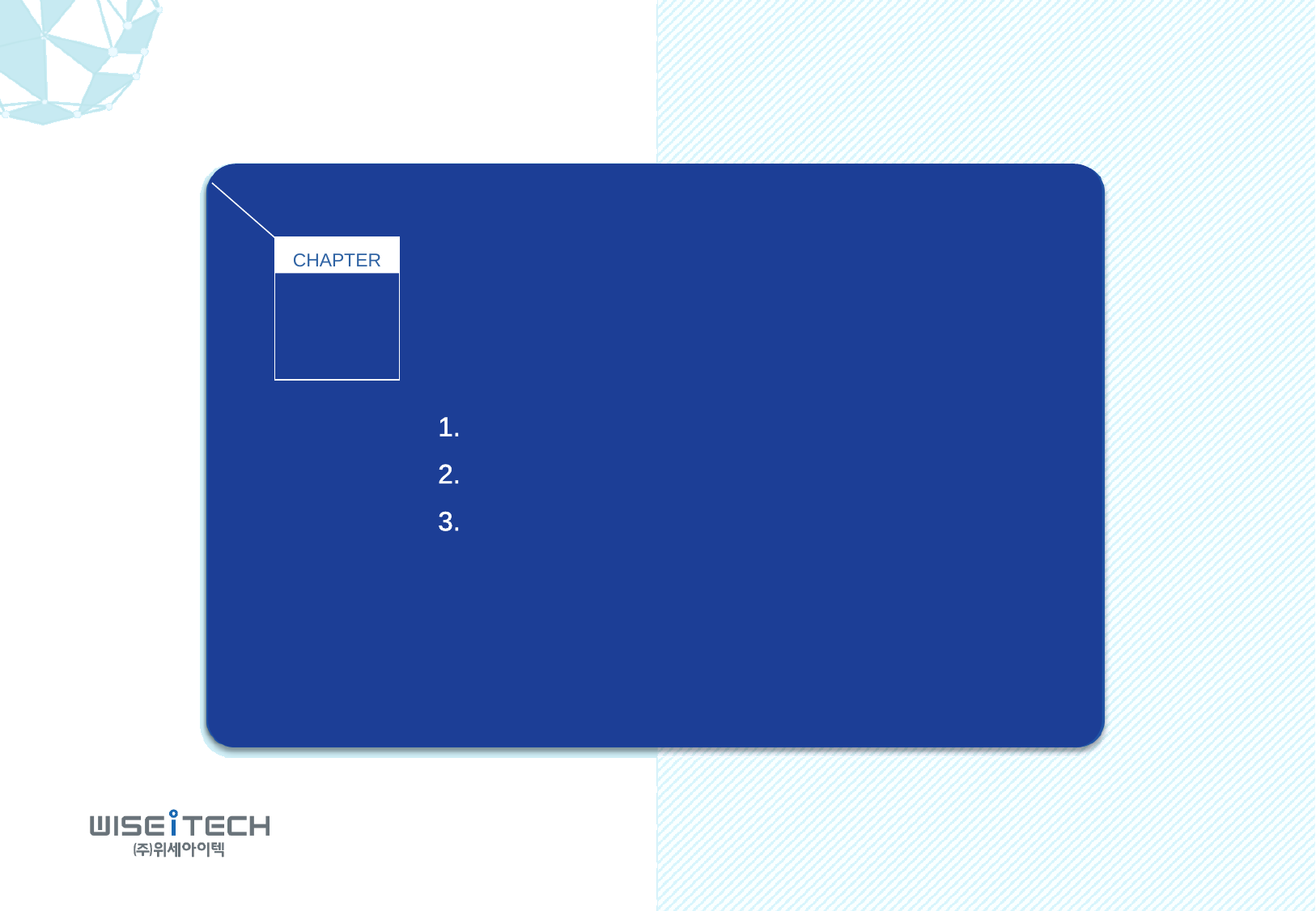

CHAPTER

Ⅰ
GitHub
GitHub 사이트 이용
GitCollaboration 설정
Git과정 이해